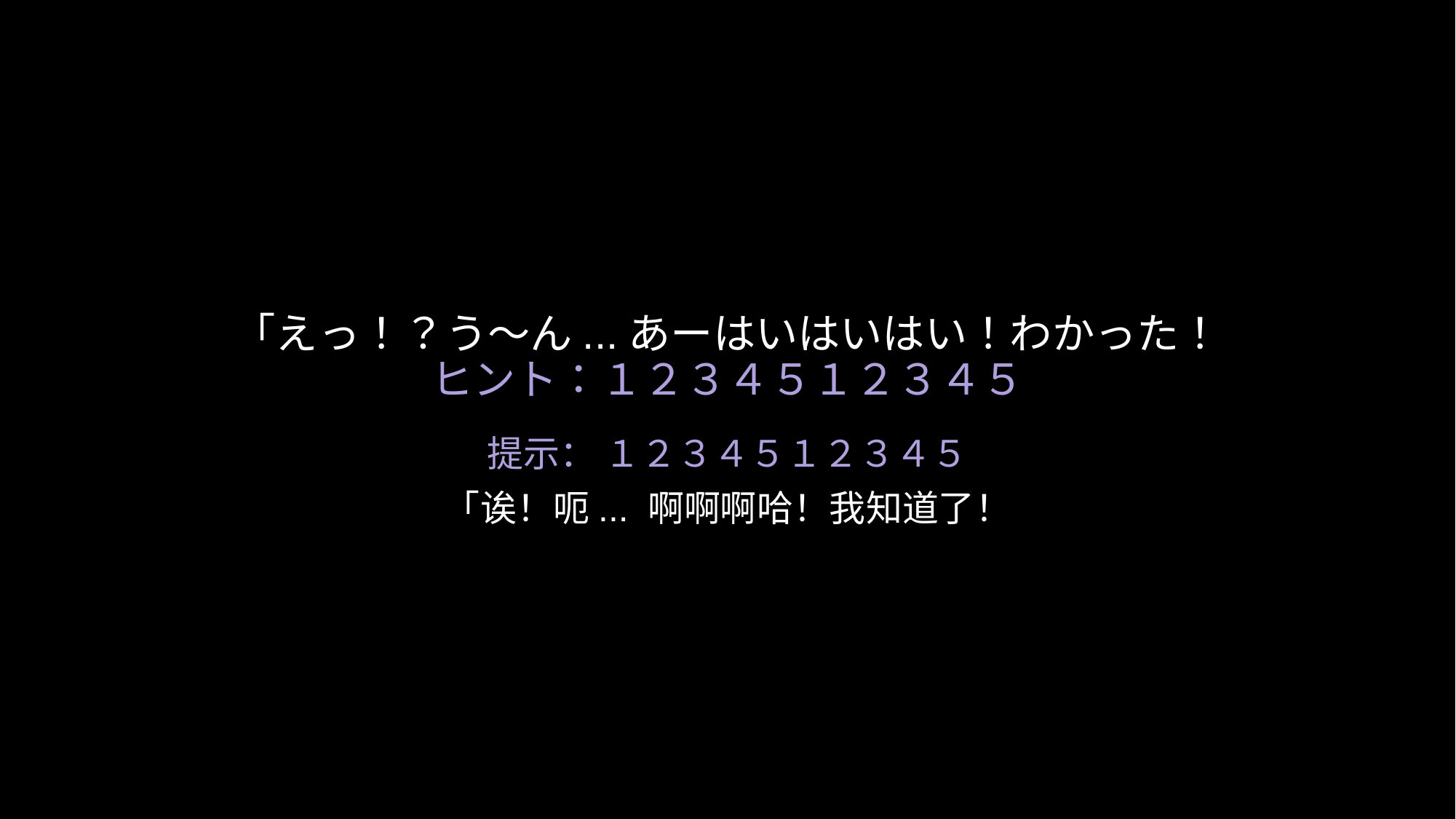

# 「えっ！？う〜ん...あーはいはいはい！わかった！ ヒント：１２３４５１２３４５
提示： １２３４５１２３４５
「诶！呃... 啊啊啊哈！我知道了！